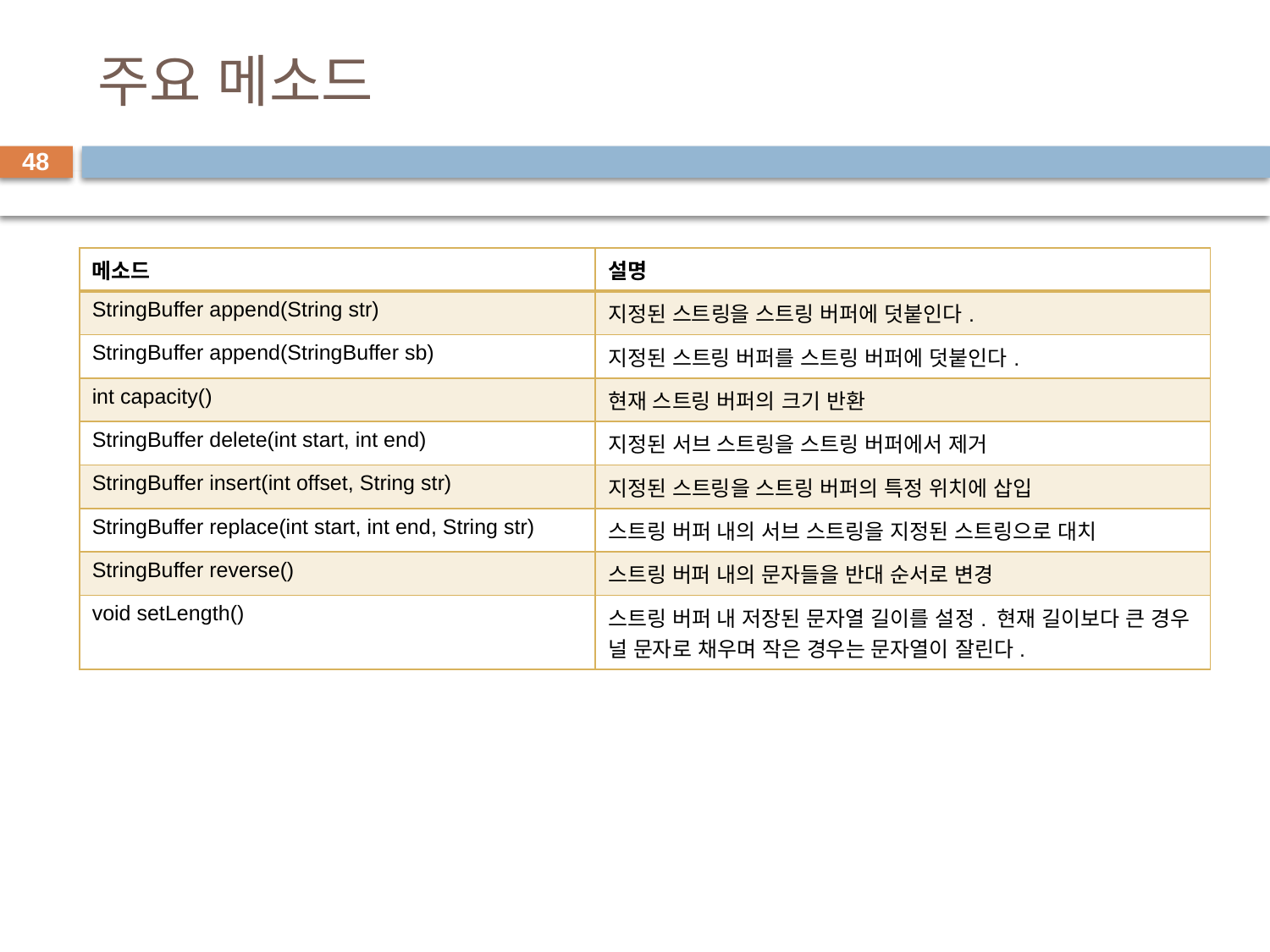

# 주요 메소드
48
| 메소드 | 설명 |
| --- | --- |
| StringBuffer append(String str) | 지정된 스트링을 스트링 버퍼에 덧붙인다. |
| StringBuffer append(StringBuffer sb) | 지정된 스트링 버퍼를 스트링 버퍼에 덧붙인다. |
| int capacity() | 현재 스트링 버퍼의 크기 반환 |
| StringBuffer delete(int start, int end) | 지정된 서브 스트링을 스트링 버퍼에서 제거 |
| StringBuffer insert(int offset, String str) | 지정된 스트링을 스트링 버퍼의 특정 위치에 삽입 |
| StringBuffer replace(int start, int end, String str) | 스트링 버퍼 내의 서브 스트링을 지정된 스트링으로 대치 |
| StringBuffer reverse() | 스트링 버퍼 내의 문자들을 반대 순서로 변경 |
| void setLength() | 스트링 버퍼 내 저장된 문자열 길이를 설정. 현재 길이보다 큰 경우 널 문자로 채우며 작은 경우는 문자열이 잘린다. |